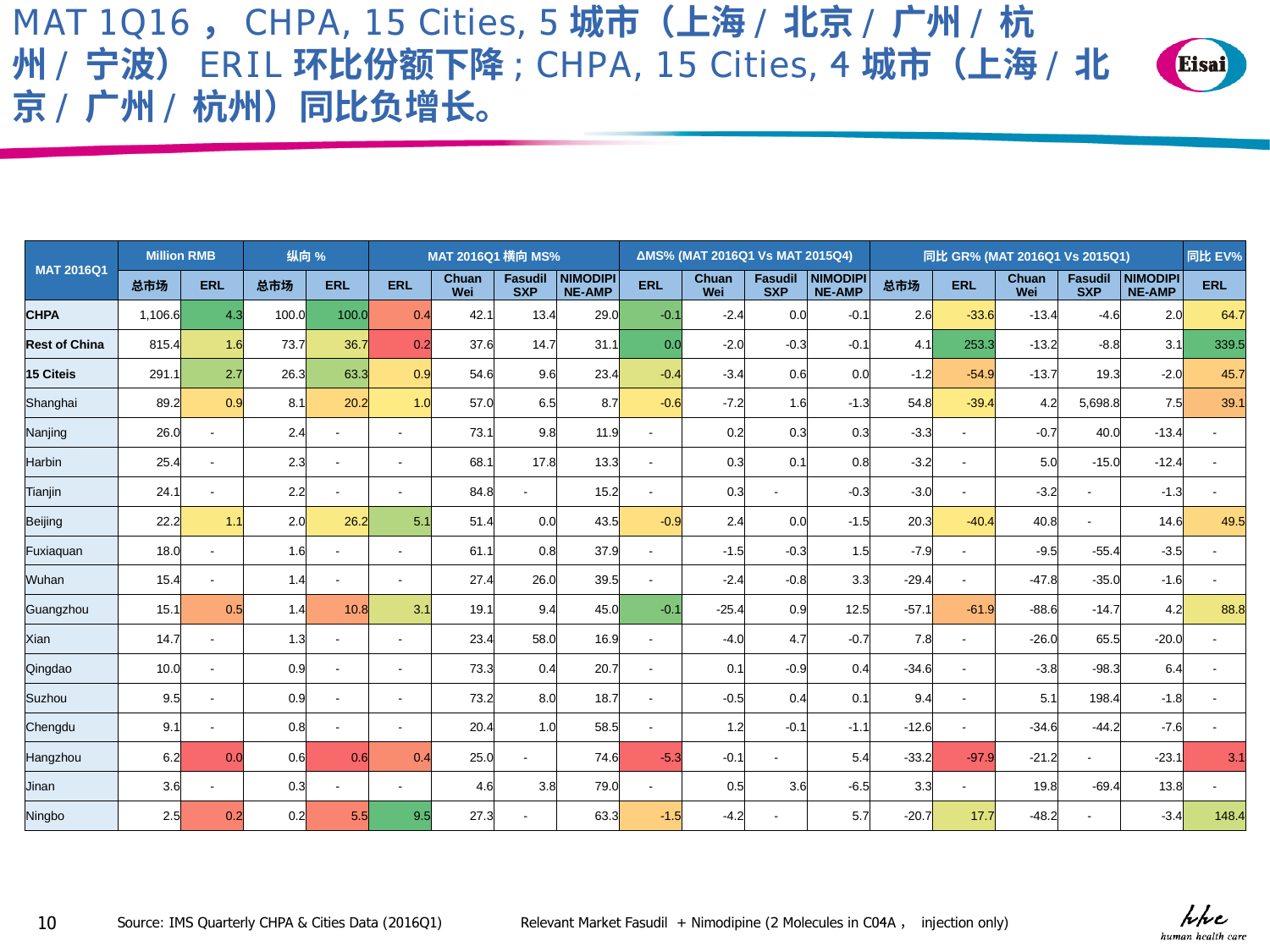

MAT 1Q16，CHPA, 15 Cities, 5城市（上海/北京/广州/杭州/宁波）ERIL环比份额下降; CHPA, 15 Cities, 4城市（上海/北京/广州/杭州）同比负增长。
| MAT 2016Q1 | Million RMB |  | 纵向% |  | MAT 2016Q1横向MS% |  |  |  | ΔMS% (MAT 2016Q1 Vs MAT 2015Q4) |  |  |  | 同比GR% (MAT 2016Q1 Vs 2015Q1) |  |  |  |  | 同比EV% |
| --- | --- | --- | --- | --- | --- | --- | --- | --- | --- | --- | --- | --- | --- | --- | --- | --- | --- | --- |
|  | 总市场 | ERL | 总市场 | ERL | ERL | Chuan Wei | Fasudil SXP | NIMODIPINE-AMP | ERL | Chuan Wei | Fasudil SXP | NIMODIPINE-AMP | 总市场 | ERL | Chuan Wei | Fasudil SXP | NIMODIPINE-AMP | ERL |
| CHPA | 1,106.6 | 4.3 | 100.0 | 100.0 | 0.4 | 42.1 | 13.4 | 29.0 | -0.1 | -2.4 | 0.0 | -0.1 | 2.6 | -33.6 | -13.4 | -4.6 | 2.0 | 64.7 |
| Rest of China | 815.4 | 1.6 | 73.7 | 36.7 | 0.2 | 37.6 | 14.7 | 31.1 | 0.0 | -2.0 | -0.3 | -0.1 | 4.1 | 253.3 | -13.2 | -8.8 | 3.1 | 339.5 |
| 15 Citeis | 291.1 | 2.7 | 26.3 | 63.3 | 0.9 | 54.6 | 9.6 | 23.4 | -0.4 | -3.4 | 0.6 | 0.0 | -1.2 | -54.9 | -13.7 | 19.3 | -2.0 | 45.7 |
| Shanghai | 89.2 | 0.9 | 8.1 | 20.2 | 1.0 | 57.0 | 6.5 | 8.7 | -0.6 | -7.2 | 1.6 | -1.3 | 54.8 | -39.4 | 4.2 | 5,698.8 | 7.5 | 39.1 |
| Nanjing | 26.0 | - | 2.4 | - | - | 73.1 | 9.8 | 11.9 | - | 0.2 | 0.3 | 0.3 | -3.3 | - | -0.7 | 40.0 | -13.4 | - |
| Harbin | 25.4 | - | 2.3 | - | - | 68.1 | 17.8 | 13.3 | - | 0.3 | 0.1 | 0.8 | -3.2 | - | 5.0 | -15.0 | -12.4 | - |
| Tianjin | 24.1 | - | 2.2 | - | - | 84.8 | - | 15.2 | - | 0.3 | - | -0.3 | -3.0 | - | -3.2 | - | -1.3 | - |
| Beijing | 22.2 | 1.1 | 2.0 | 26.2 | 5.1 | 51.4 | 0.0 | 43.5 | -0.9 | 2.4 | 0.0 | -1.5 | 20.3 | -40.4 | 40.8 | - | 14.6 | 49.5 |
| Fuxiaquan | 18.0 | - | 1.6 | - | - | 61.1 | 0.8 | 37.9 | - | -1.5 | -0.3 | 1.5 | -7.9 | - | -9.5 | -55.4 | -3.5 | - |
| Wuhan | 15.4 | - | 1.4 | - | - | 27.4 | 26.0 | 39.5 | - | -2.4 | -0.8 | 3.3 | -29.4 | - | -47.8 | -35.0 | -1.6 | - |
| Guangzhou | 15.1 | 0.5 | 1.4 | 10.8 | 3.1 | 19.1 | 9.4 | 45.0 | -0.1 | -25.4 | 0.9 | 12.5 | -57.1 | -61.9 | -88.6 | -14.7 | 4.2 | 88.8 |
| Xian | 14.7 | - | 1.3 | - | - | 23.4 | 58.0 | 16.9 | - | -4.0 | 4.7 | -0.7 | 7.8 | - | -26.0 | 65.5 | -20.0 | - |
| Qingdao | 10.0 | - | 0.9 | - | - | 73.3 | 0.4 | 20.7 | - | 0.1 | -0.9 | 0.4 | -34.6 | - | -3.8 | -98.3 | 6.4 | - |
| Suzhou | 9.5 | - | 0.9 | - | - | 73.2 | 8.0 | 18.7 | - | -0.5 | 0.4 | 0.1 | 9.4 | - | 5.1 | 198.4 | -1.8 | - |
| Chengdu | 9.1 | - | 0.8 | - | - | 20.4 | 1.0 | 58.5 | - | 1.2 | -0.1 | -1.1 | -12.6 | - | -34.6 | -44.2 | -7.6 | - |
| Hangzhou | 6.2 | 0.0 | 0.6 | 0.6 | 0.4 | 25.0 | - | 74.6 | -5.3 | -0.1 | - | 5.4 | -33.2 | -97.9 | -21.2 | - | -23.1 | 3.1 |
| Jinan | 3.6 | - | 0.3 | - | - | 4.6 | 3.8 | 79.0 | - | 0.5 | 3.6 | -6.5 | 3.3 | - | 19.8 | -69.4 | 13.8 | - |
| Ningbo | 2.5 | 0.2 | 0.2 | 5.5 | 9.5 | 27.3 | - | 63.3 | -1.5 | -4.2 | - | 5.7 | -20.7 | 17.7 | -48.2 | - | -3.4 | 148.4 |
Source: IMS Quarterly CHPA & Cities Data (2016Q1)
 Relevant Market Fasudil  + Nimodipine (2 Molecules in C04A， injection only)
10